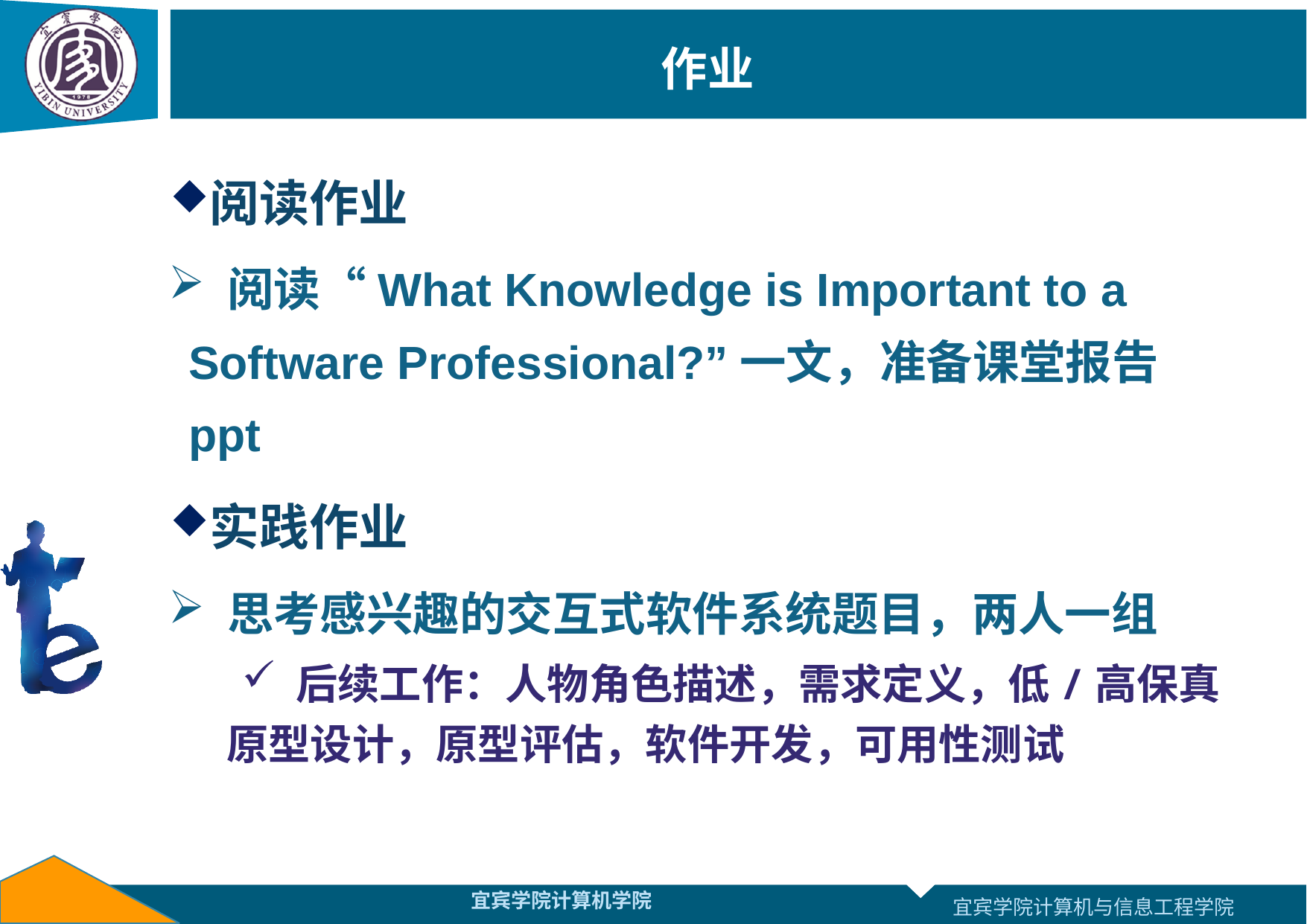

# 作业
阅读作业
 阅读“What Knowledge is Important to a Software Professional?”一文，准备课堂报告ppt
实践作业
 思考感兴趣的交互式软件系统题目，两人一组
 后续工作：人物角色描述，需求定义，低/高保真原型设计，原型评估，软件开发，可用性测试

42
宜宾学院计算机学院